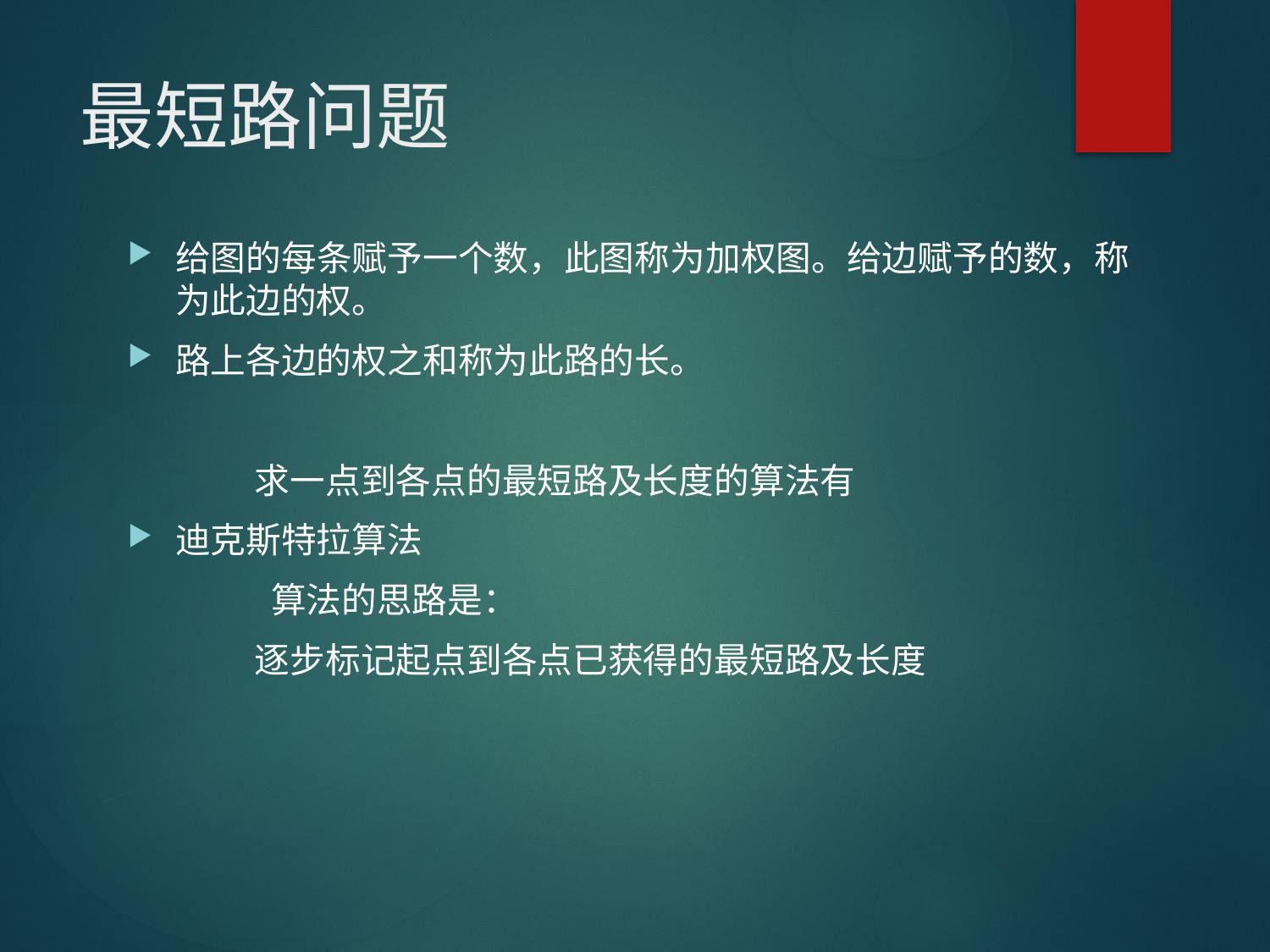

# 最短路问题
给图的每条赋予一个数，此图称为加权图。给边赋予的数，称为此边的权。
路上各边的权之和称为此路的长。

	求一点到各点的最短路及长度的算法有
迪克斯特拉算法
	 算法的思路是：
	逐步标记起点到各点已获得的最短路及长度